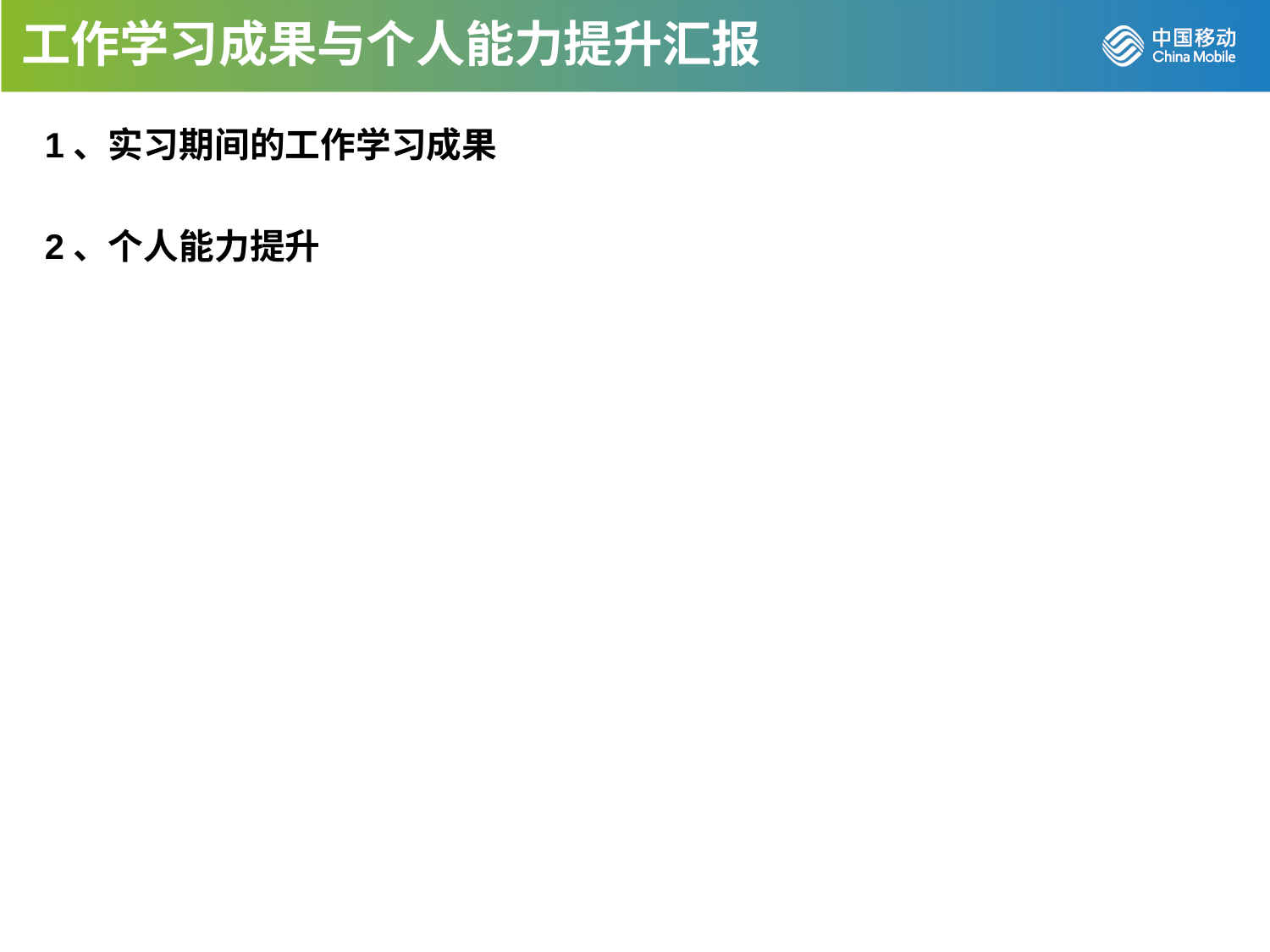

# 工作学习成果与个人能力提升汇报
1、实习期间的工作学习成果

2、个人能力提升